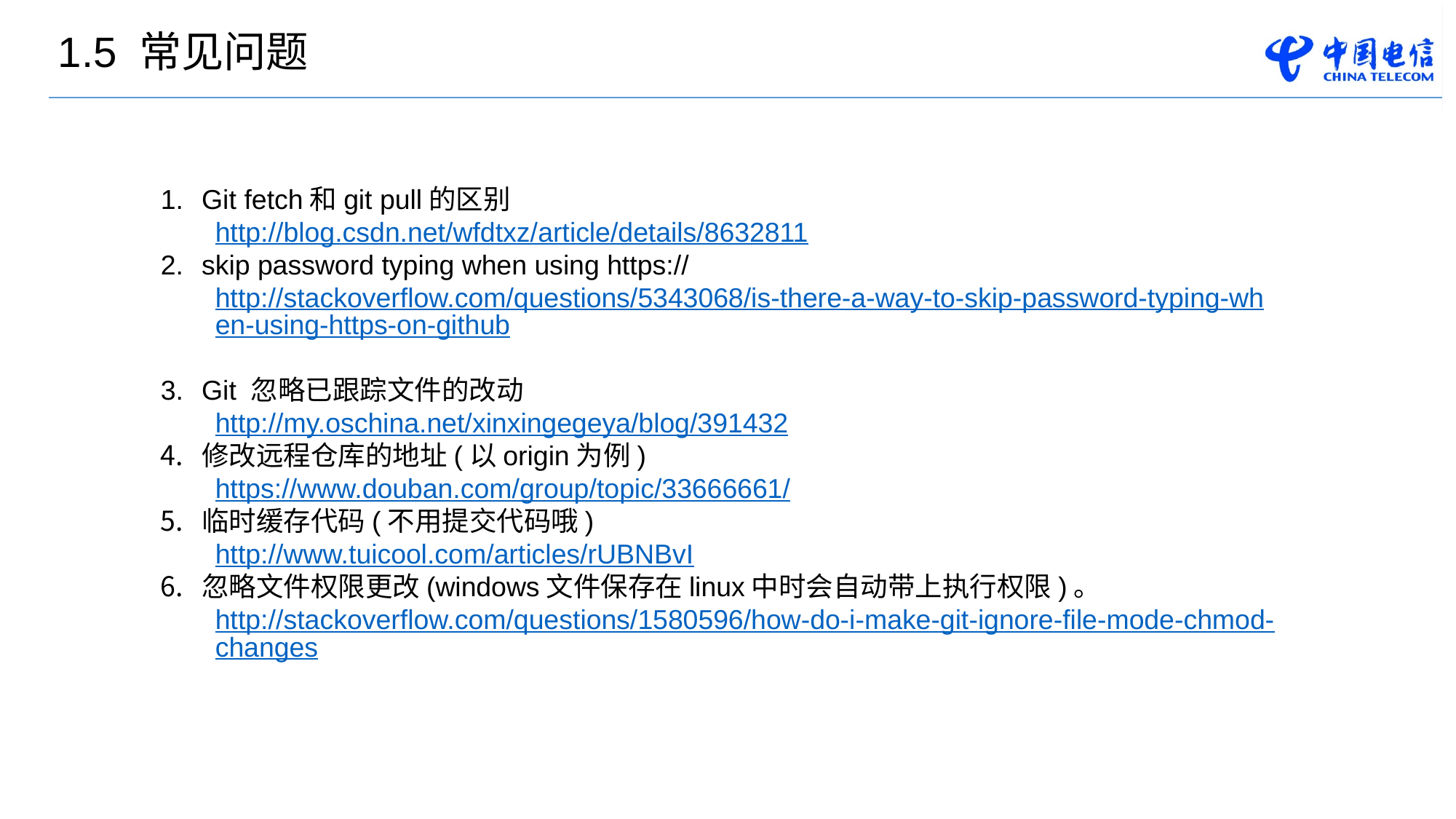

1.5 常见问题
Git fetch和git pull的区别
http://blog.csdn.net/wfdtxz/article/details/8632811
skip password typing when using https://
http://stackoverflow.com/questions/5343068/is-there-a-way-to-skip-password-typing-when-using-https-on-github
Git 忽略已跟踪文件的改动
http://my.oschina.net/xinxingegeya/blog/391432
修改远程仓库的地址(以origin为例)
https://www.douban.com/group/topic/33666661/
临时缓存代码(不用提交代码哦)
http://www.tuicool.com/articles/rUBNBvI
忽略文件权限更改(windows文件保存在linux中时会自动带上执行权限)。
http://stackoverflow.com/questions/1580596/how-do-i-make-git-ignore-file-mode-chmod-changes